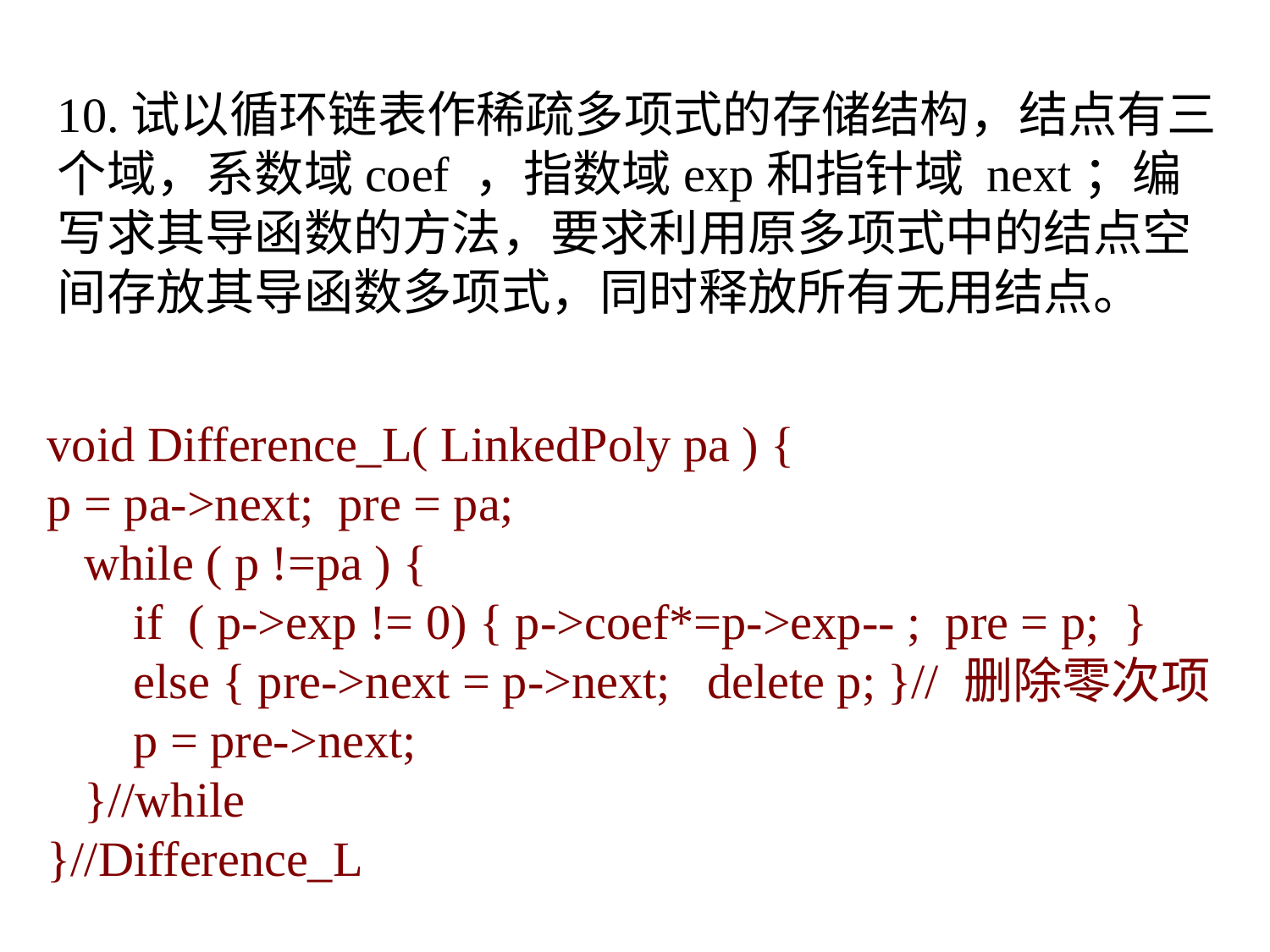

10.试以循环链表作稀疏多项式的存储结构，结点有三个域，系数域coef ，指数域exp和指针域 next；编写求其导函数的方法，要求利用原多项式中的结点空间存放其导函数多项式，同时释放所有无用结点。
void Difference_L( LinkedPoly pa ) {
p = pa->next;  pre = pa;
   while ( p !=pa ) {
       if  ( p->exp != 0) { p->coef*=p->exp-- ;  pre = p;  }
       else { pre->next = p->next;   delete p; }// 删除零次项
       p = pre->next;
   }//while
}//Difference_L